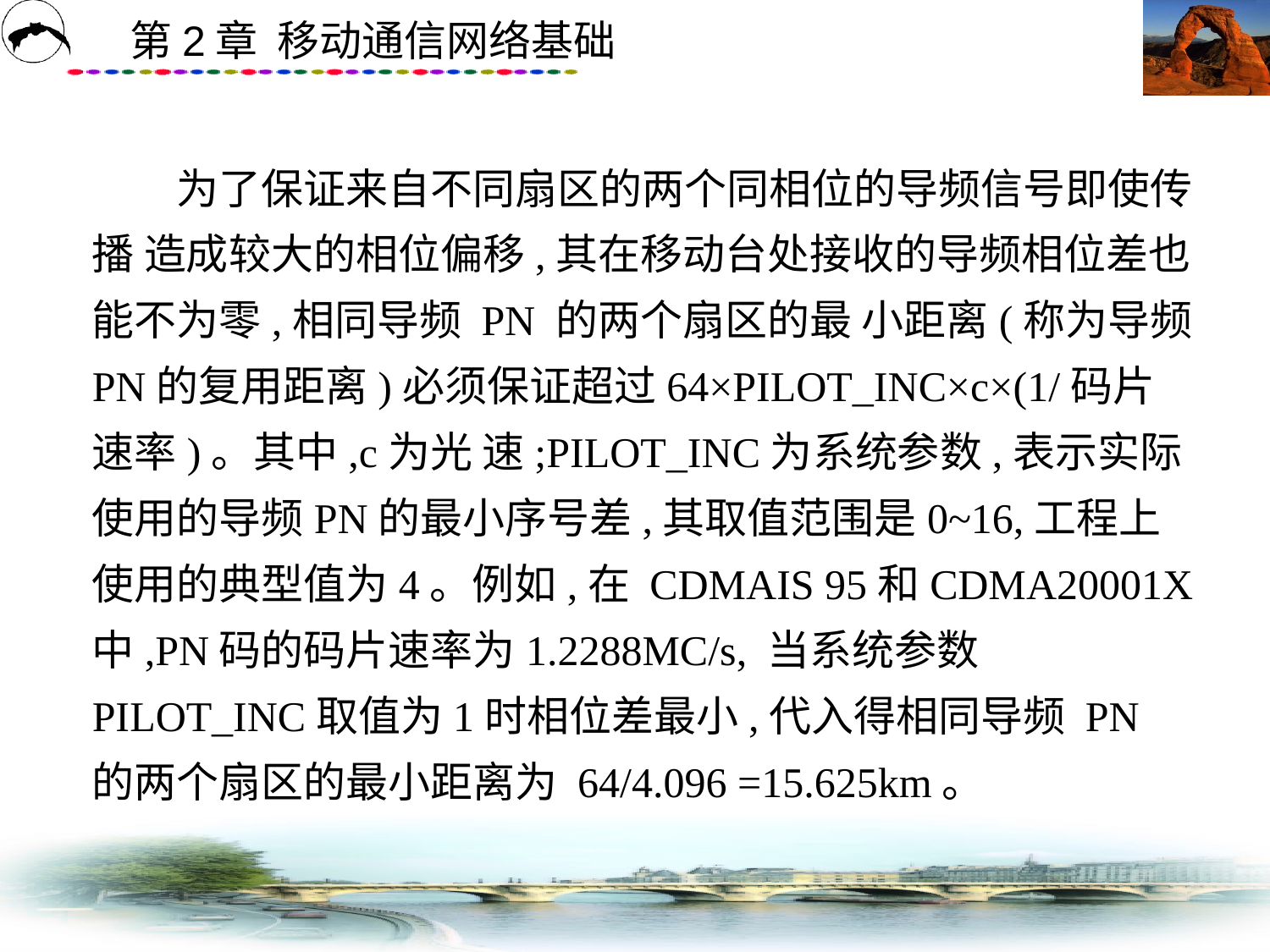

# 为了保证来自不同扇区的两个同相位的导频信号即使传播 造成较大的相位偏移,其在移动台处接收的导频相位差也能不为零,相同导频 PN 的两个扇区的最 小距离(称为导频PN的复用距离)必须保证超过64×PILOT_INC×c×(1/码片速率)。其中,c为光 速;PILOT_INC为系统参数,表示实际使用的导频PN的最小序号差,其取值范围是0~16,工程上 使用的典型值为4。例如,在 CDMAIS 95和CDMA20001X中,PN码的码片速率为1.2288MC/s, 当系统参数 PILOT_INC取值为1时相位差最小,代入得相同导频 PN 的两个扇区的最小距离为 64/4.096 =15.625km。